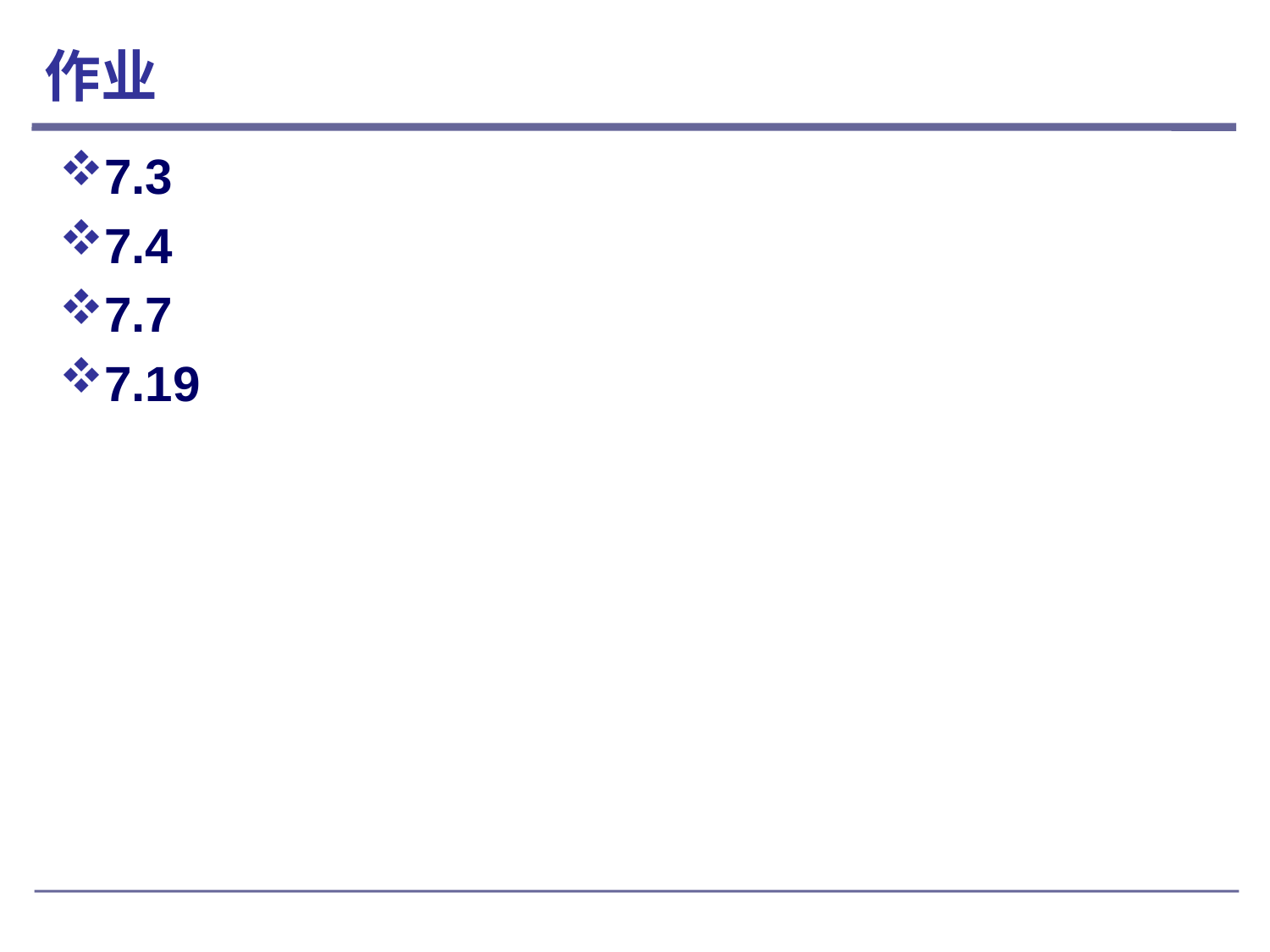

# 作业
7.3
7.4
7.7
7.19
85